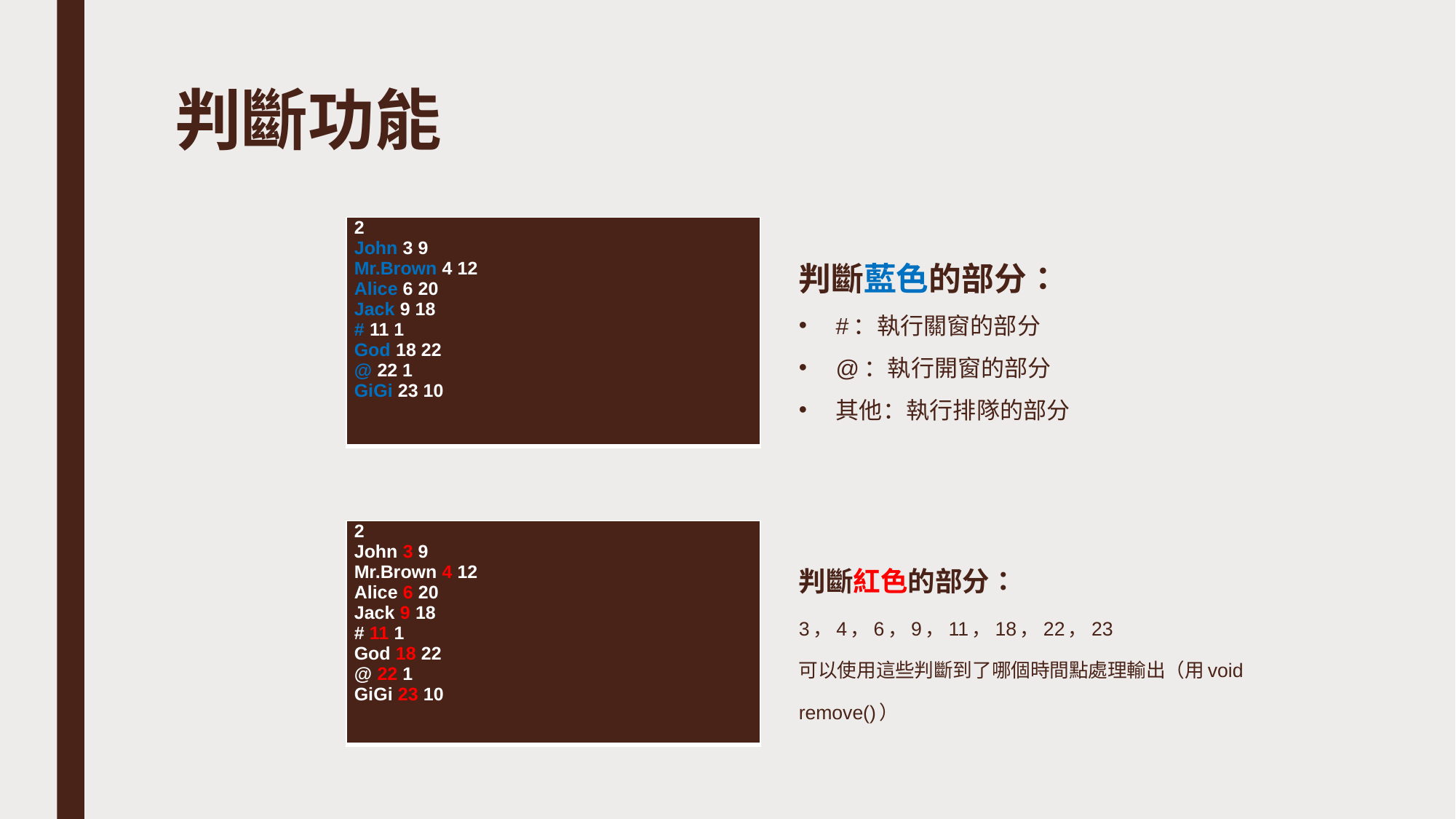

# 判斷功能
| 2 John 3 9 Mr.Brown 4 12 Alice 6 20 Jack 9 18 # 11 1 God 18 22 @ 22 1 GiGi 23 10 |
| --- |
判斷藍色的部分：
#：執行關窗的部分
@：執行開窗的部分
其他：執行排隊的部分
| 2 John 3 9 Mr.Brown 4 12 Alice 6 20 Jack 9 18 # 11 1 God 18 22 @ 22 1 GiGi 23 10 |
| --- |
判斷紅色的部分：
3，4，6，9，11，18，22，23
可以使用這些判斷到了哪個時間點處理輸出（用void remove()）